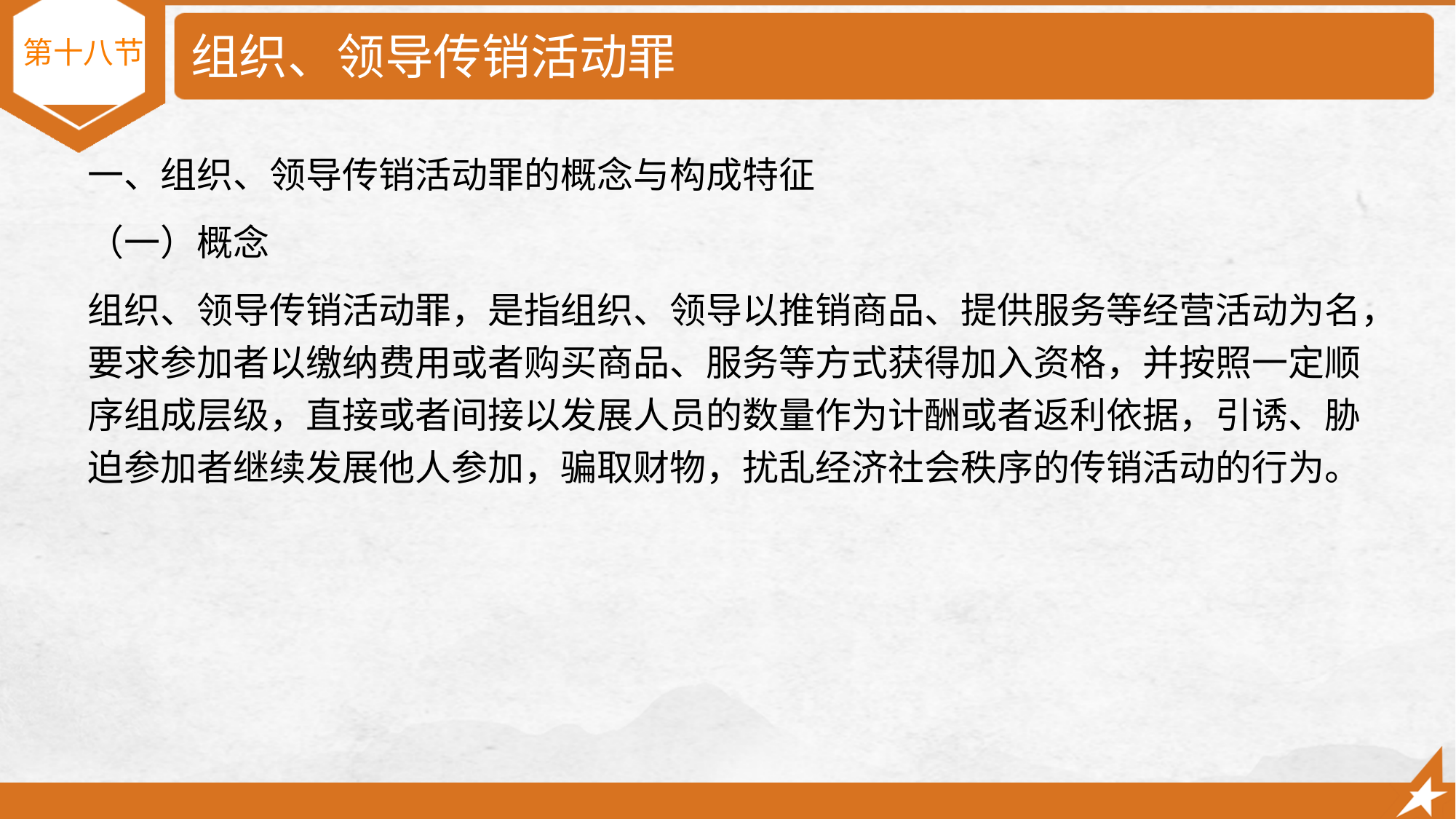

# 组织、领导传销活动罪
 第十八节
一、组织、领导传销活动罪的概念与构成特征
（一）概念
组织、领导传销活动罪，是指组织、领导以推销商品、提供服务等经营活动为名，要求参加者以缴纳费用或者购买商品、服务等方式获得加入资格，并按照一定顺序组成层级，直接或者间接以发展人员的数量作为计酬或者返利依据，引诱、胁迫参加者继续发展他人参加，骗取财物，扰乱经济社会秩序的传销活动的行为。